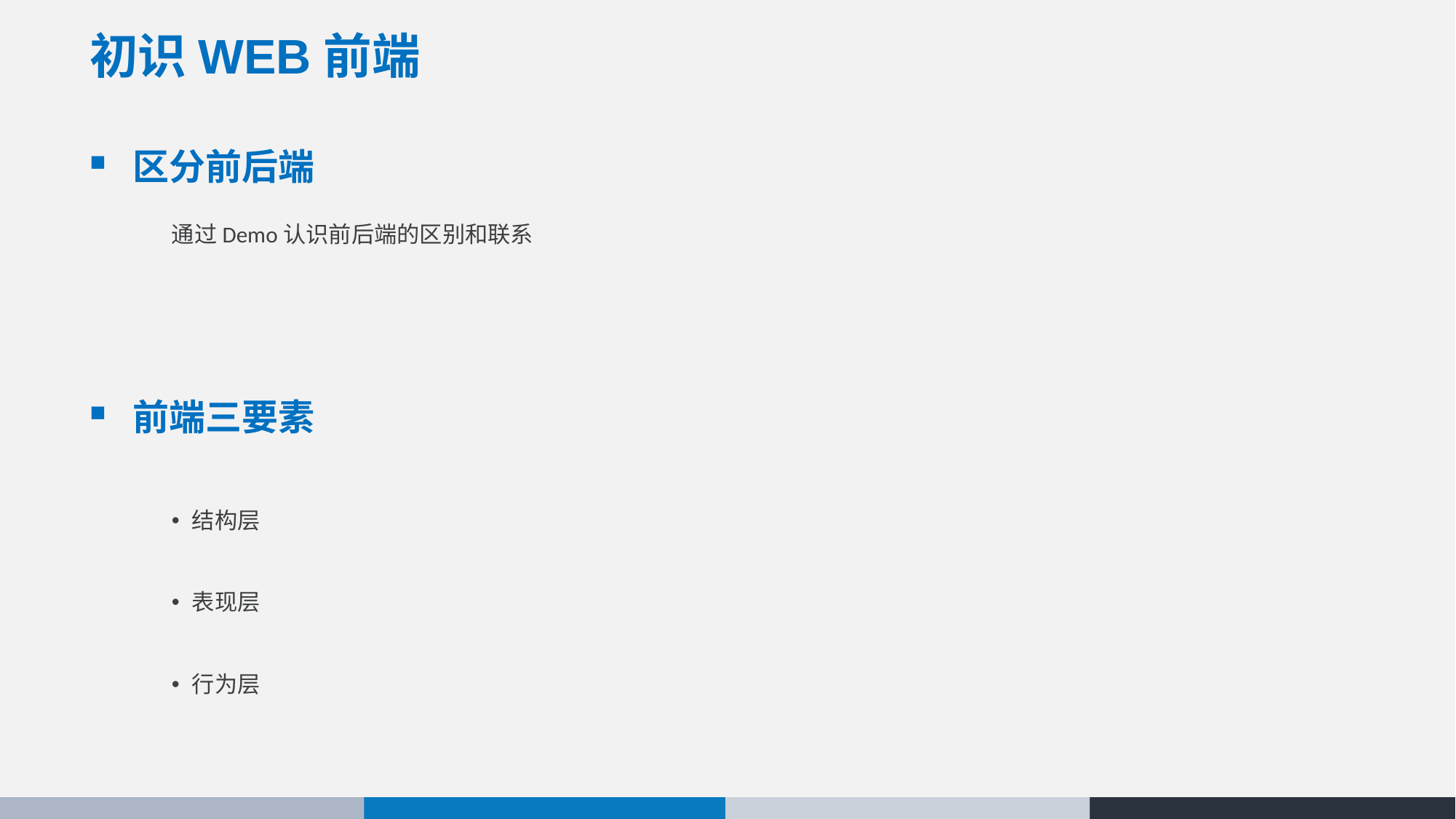

# 初识WEB前端
区分前后端

通过Demo认识前后端的区别和联系

前端三要素

结构层

表现层

行为层